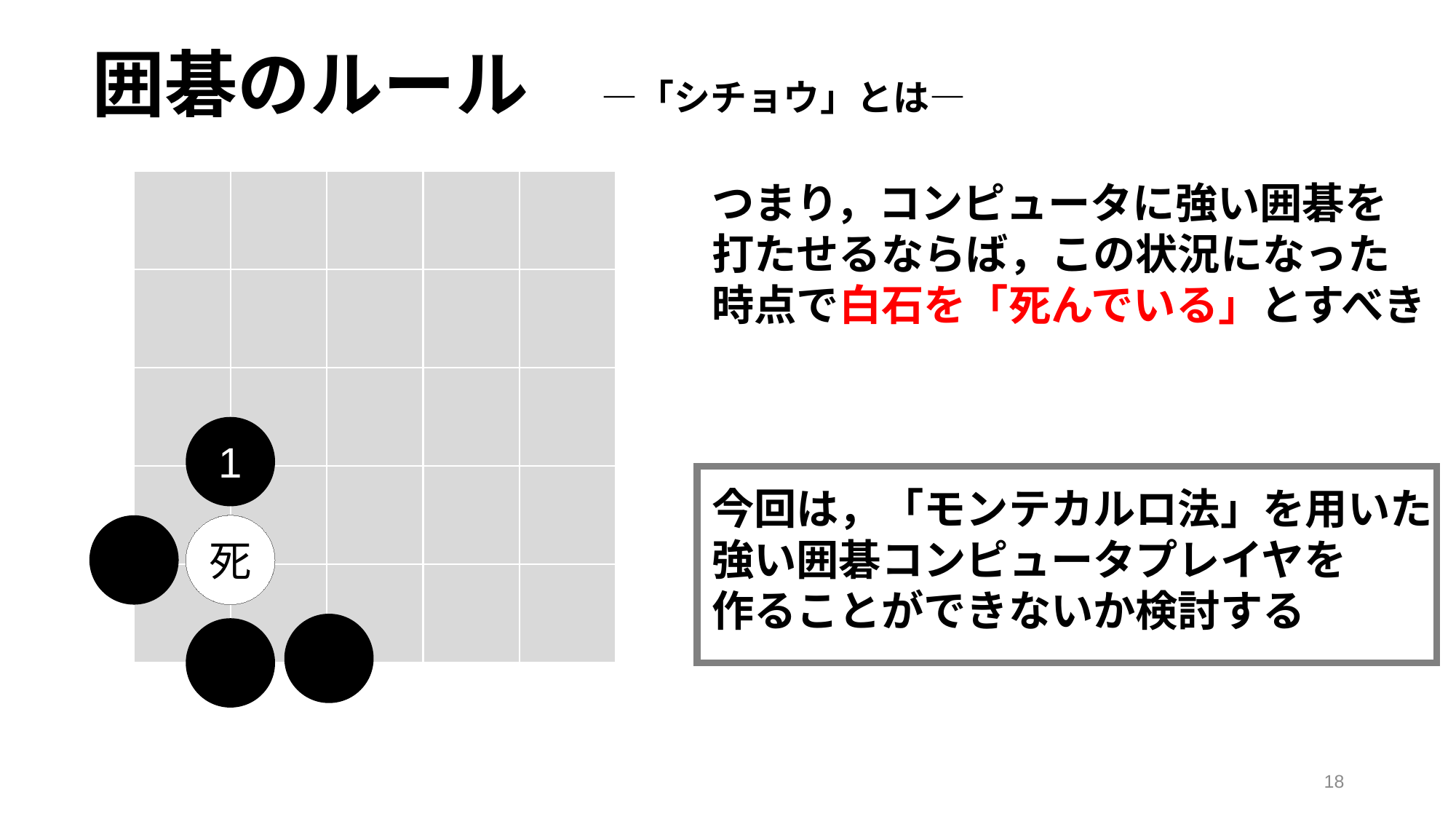

囲碁のルール　―「シチョウ」とは―

つまり，コンピュータに強い囲碁を
打たせるならば，この状況になった
時点で白石を「死んでいる」とすべき

今回は，「モンテカルロ法」を用いた
強い囲碁コンピュータプレイヤを
作ることができないか検討する

1

死

18